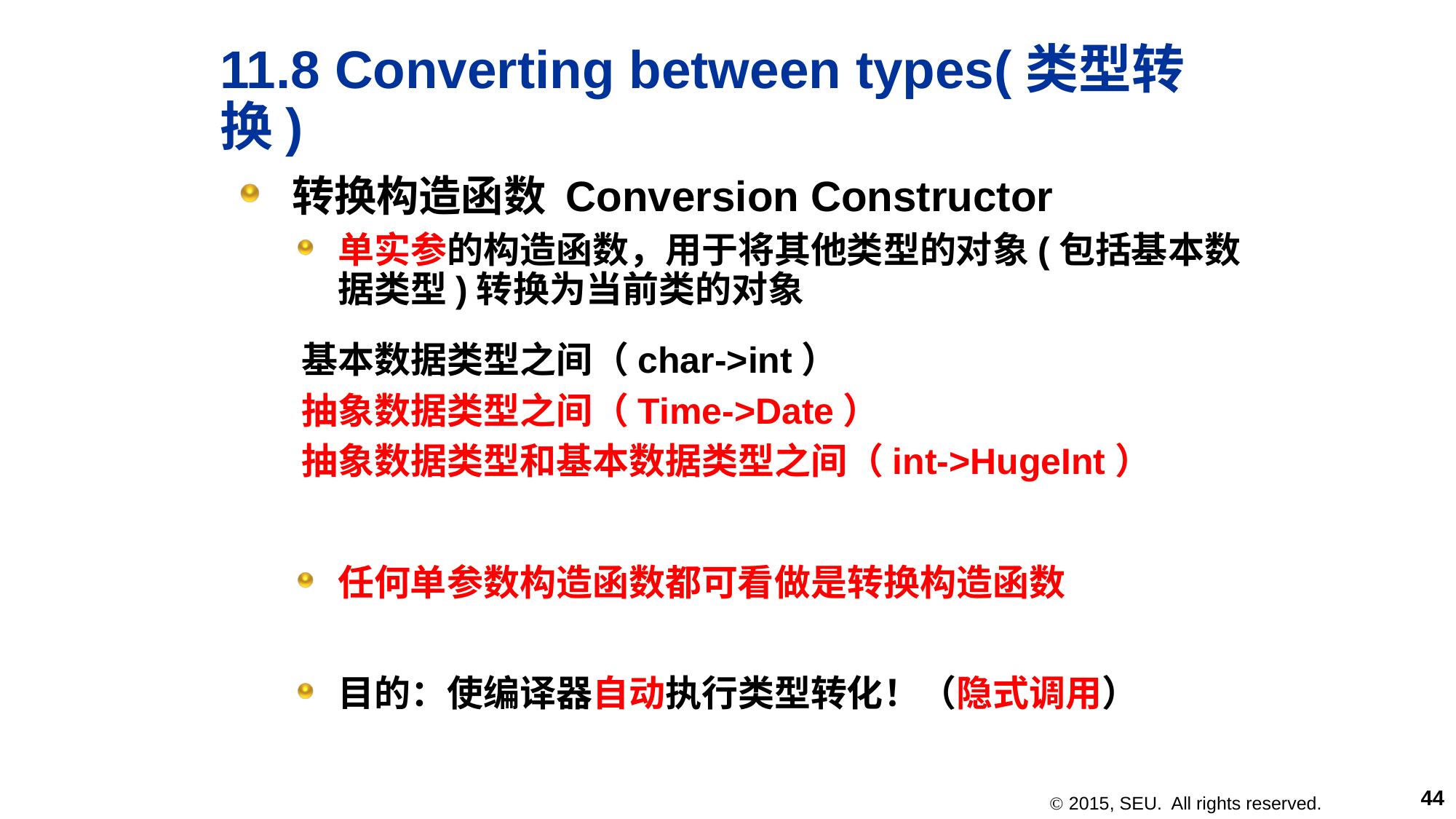

# 11.8 Converting between types(类型转换)
转换构造函数 Conversion Constructor
单实参的构造函数，用于将其他类型的对象(包括基本数据类型)转换为当前类的对象

任何单参数构造函数都可看做是转换构造函数

目的：使编译器自动执行类型转化！（隐式调用）

基本数据类型之间（char->int）
抽象数据类型之间（Time->Date）
抽象数据类型和基本数据类型之间（int->HugeInt）